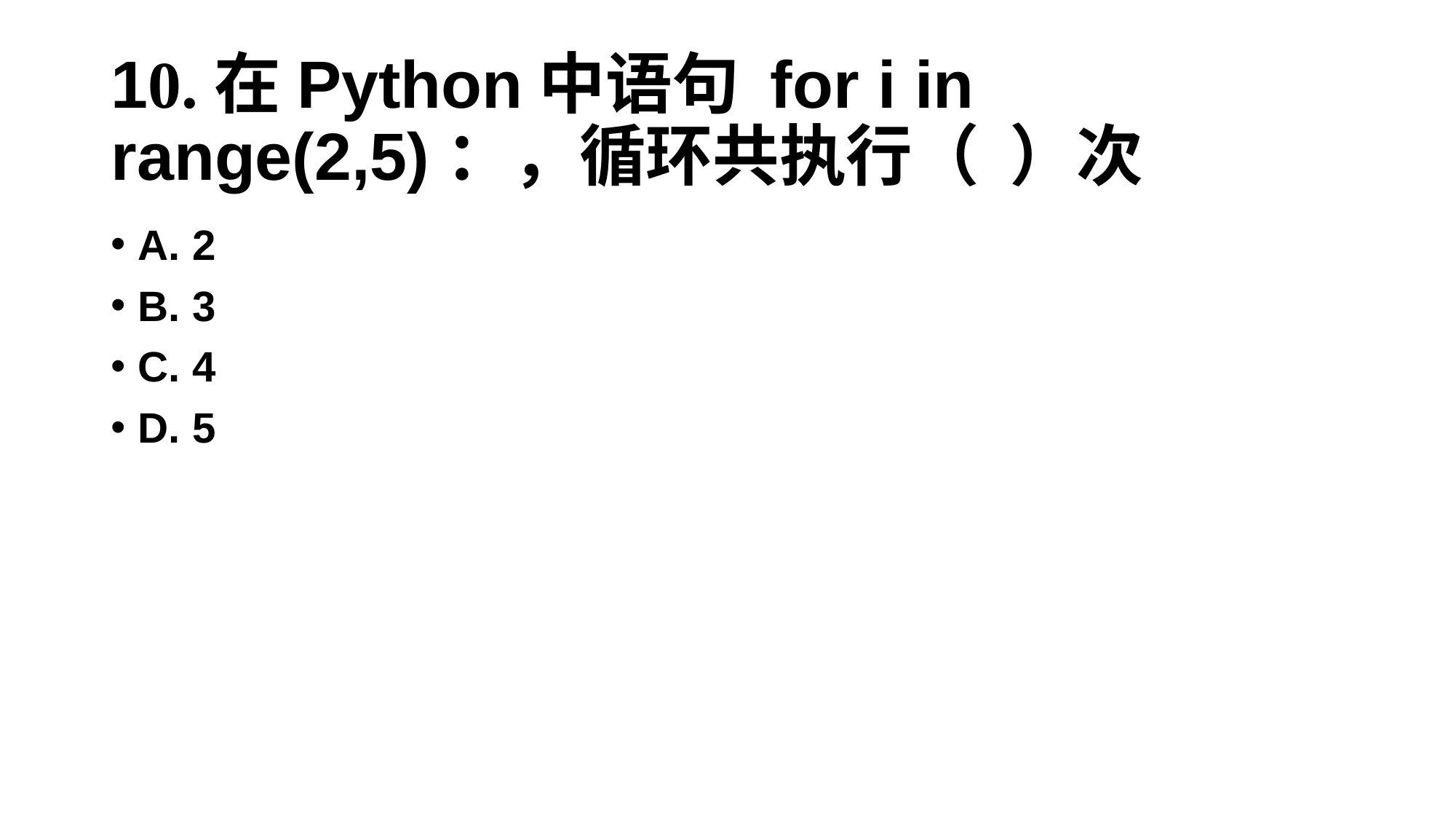

# 10.在Python中语句 for i in  range(2,5)：，循环共执行（  ）次
A. 2
B. 3
C. 4
D. 5